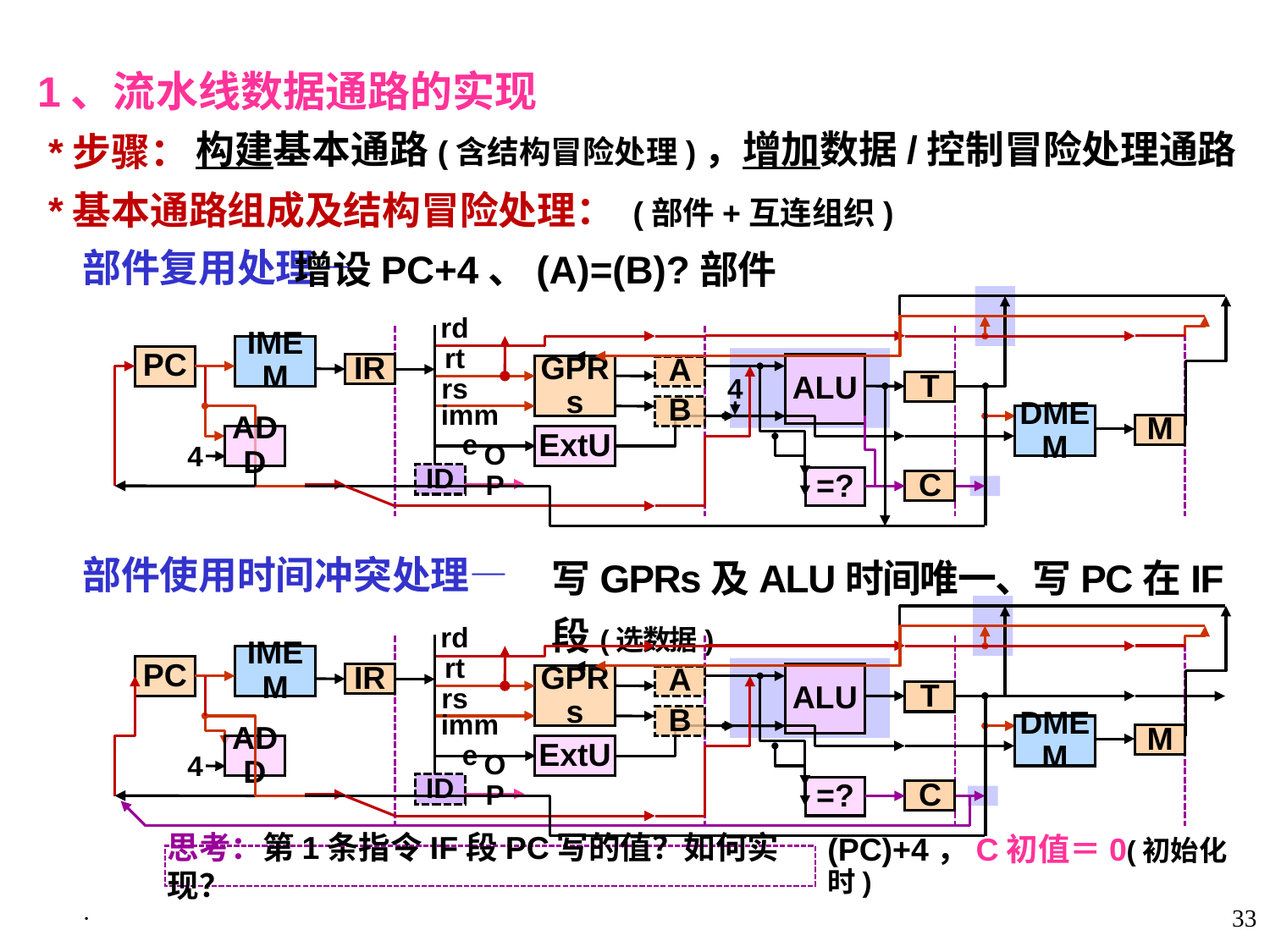

1、流水线数据通路的实现
 *步骤：
 *基本通路组成及结构冒险处理： (部件+互连组织)
    部件复用处理—

    部件使用时间冲突处理—
构建基本通路(含结构冒险处理)，增加数据/控制冒险处理通路

          增设PC+4、(A)=(B)?部件

rd
rt
rs
IMEM
PC
ALU
IR
GPRs
A
T
B
DMEM
M
imme
ExtU
OP
ID
C
ADD
4
=?
4
写GPRs及ALU时间唯一、写PC在IF段(选数据)

rd
rt
rs
IMEM
PC
ALU
IR
GPRs
A
T
B
DMEM
M
imme
ExtU
OP
ID
C
ADD
4
=?
思考：第1条指令IF段PC写的值？如何实现？
(PC)+4，C初值＝0(初始化时)
·
33